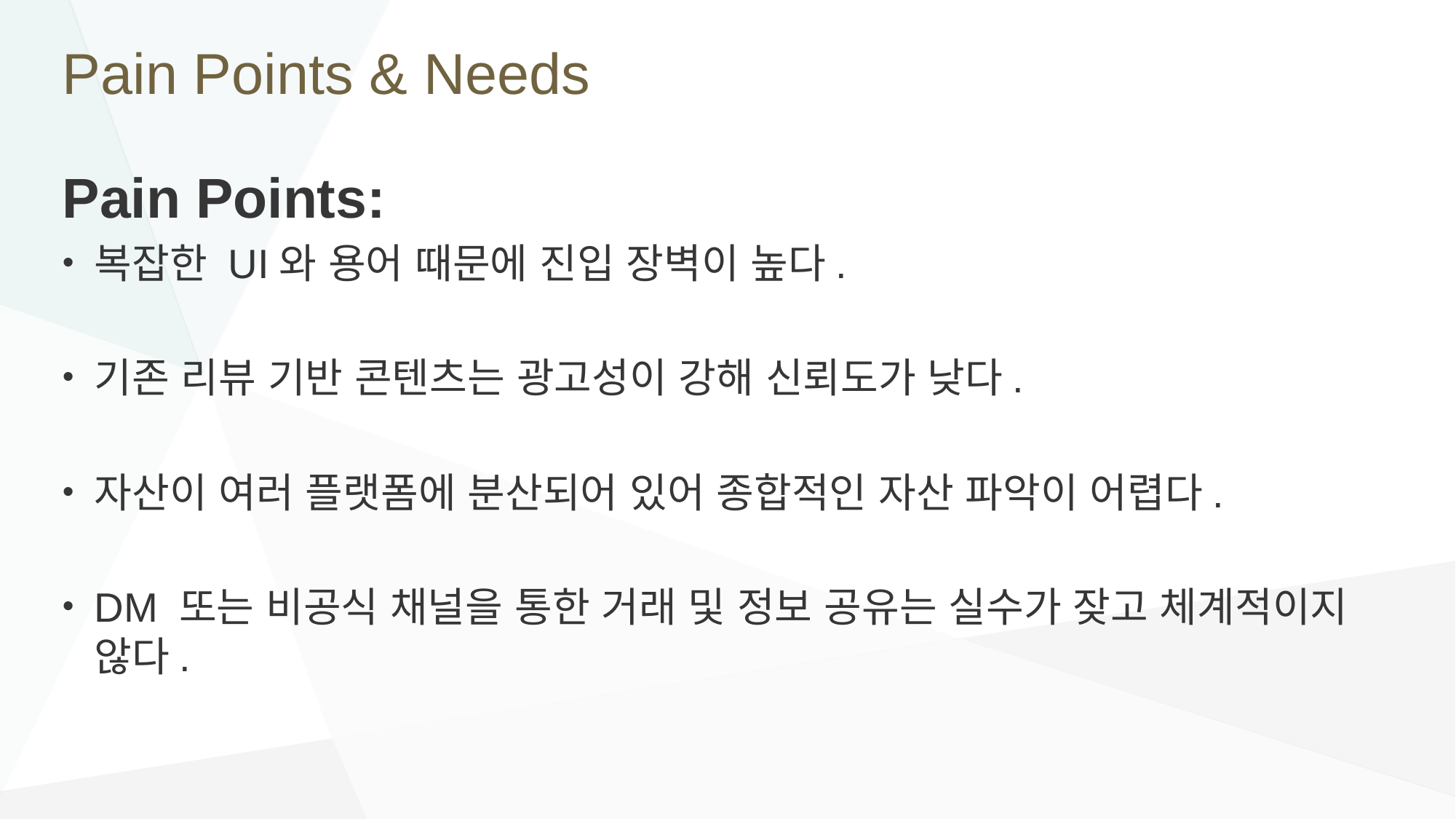

# Pain Points & Needs
Pain Points:
복잡한 UI와 용어 때문에 진입 장벽이 높다.

기존 리뷰 기반 콘텐츠는 광고성이 강해 신뢰도가 낮다.

자산이 여러 플랫폼에 분산되어 있어 종합적인 자산 파악이 어렵다.

DM 또는 비공식 채널을 통한 거래 및 정보 공유는 실수가 잦고 체계적이지 않다.